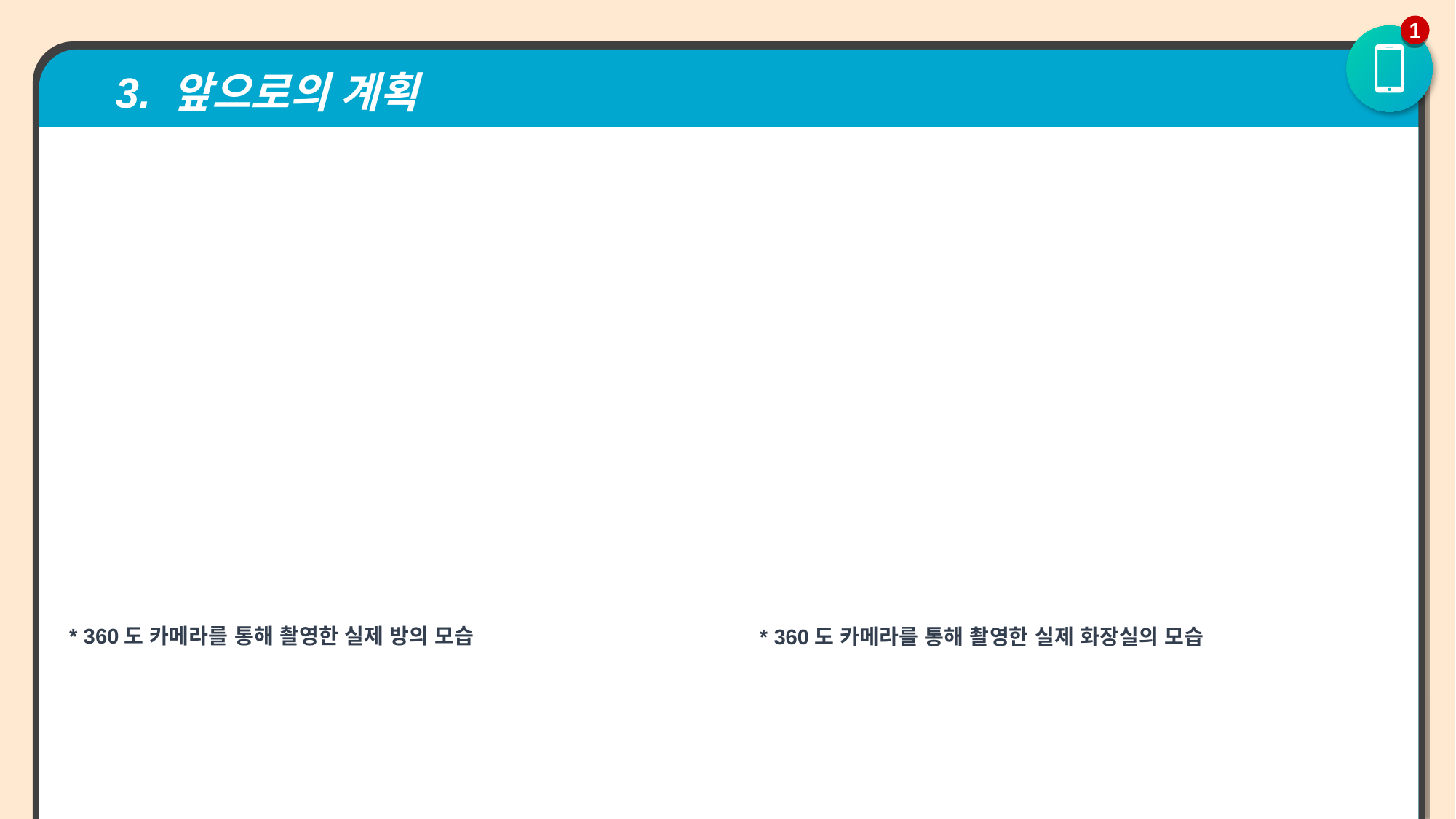

1

3. 앞으로의 계획

* 360도 카메라를 통해 촬영한 실제 방의 모습
* 360도 카메라를 통해 촬영한 실제 화장실의 모습